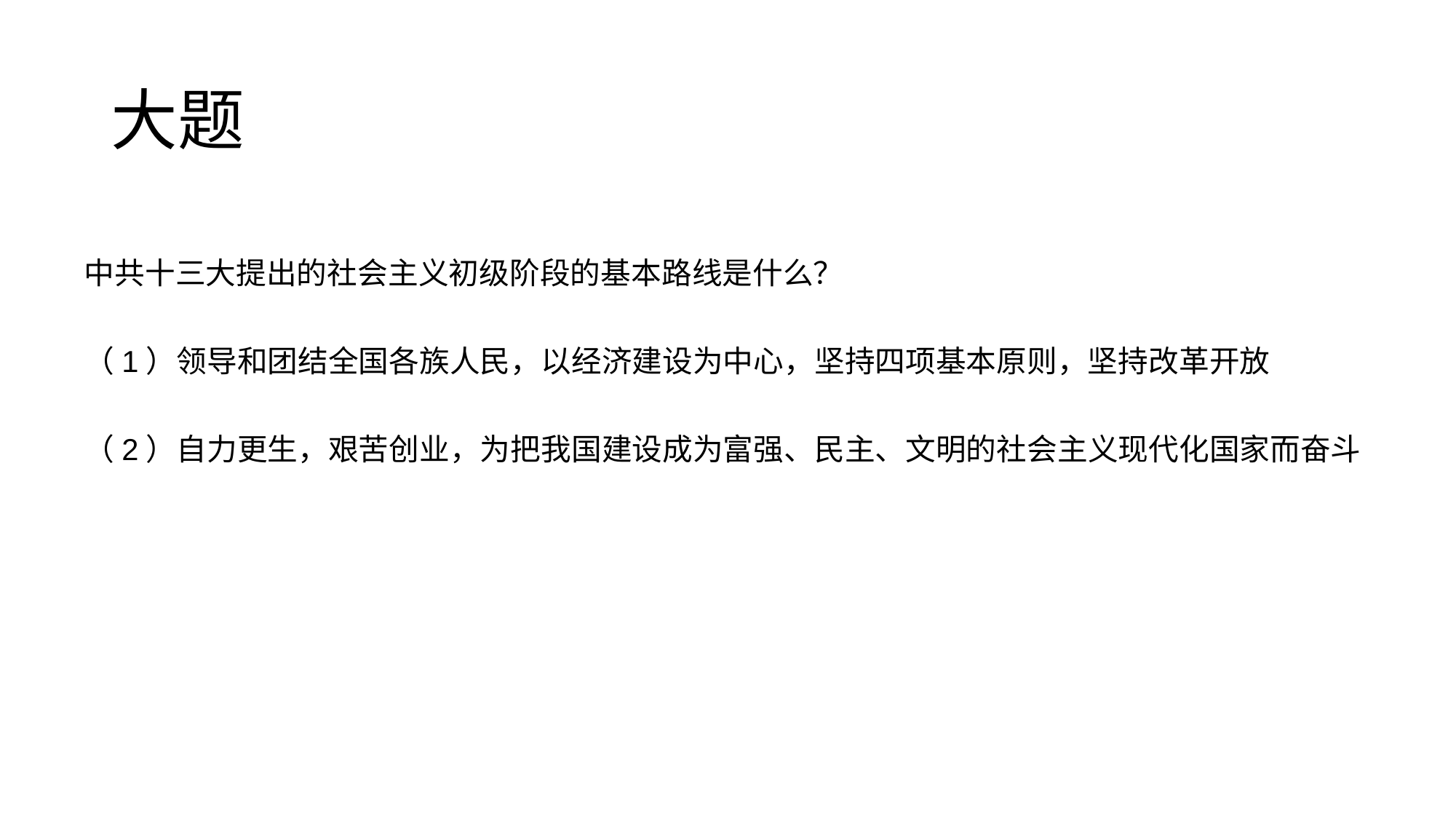

# 大题
中共十三大提出的社会主义初级阶段的基本路线是什么？
（1）领导和团结全国各族人民，以经济建设为中心，坚持四项基本原则，坚持改革开放
（2）自力更生，艰苦创业，为把我国建设成为富强、民主、文明的社会主义现代化国家而奋斗